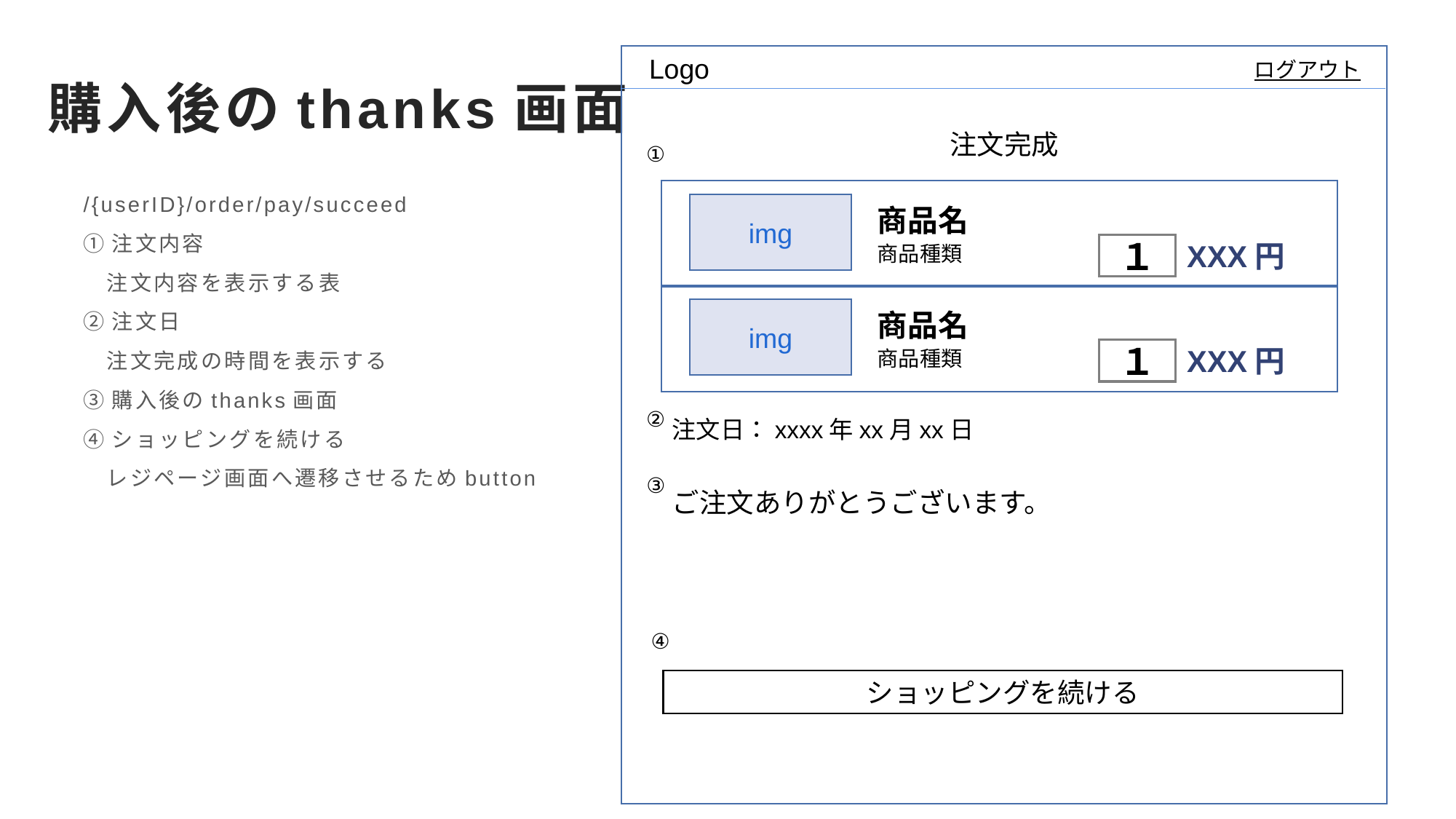

Logo
ログアウト
# 購入後のthanks画面
注文完成
①
/{userID}/order/pay/succeed
①注文内容
　注文内容を表示する表
②注文日
　注文完成の時間を表示する
③購入後のthanks画面
④ショッピングを続ける
　レジページ画面へ遷移させるためbutton

商品名
商品種類

img
１

XXX円

商品名
商品種類

img
１

XXX円
②
注文日：xxxx年xx月xx日
③
ご注文ありがとうございます。
④
ショッピングを続ける